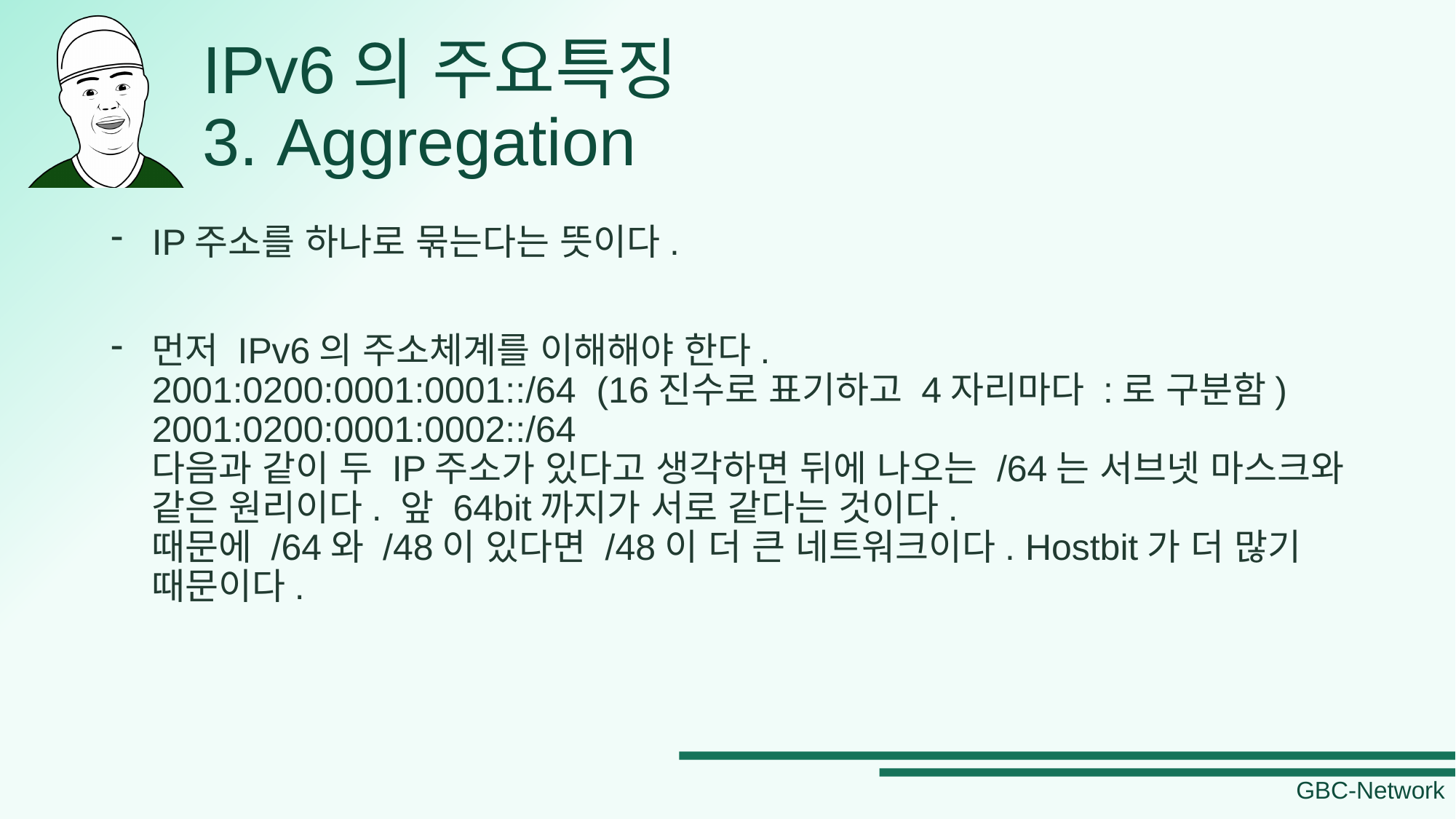

# IPv6의 주요특징 3. Aggregation
IP주소를 하나로 묶는다는 뜻이다.

먼저 IPv6의 주소체계를 이해해야 한다.
2001:0200:0001:0001::/64  (16진수로 표기하고 4자리마다 :로 구분함)
2001:0200:0001:0002::/64
다음과 같이 두 IP주소가 있다고 생각하면 뒤에 나오는 /64는 서브넷 마스크와 같은 원리이다. 앞 64bit까지가 서로 같다는 것이다.
때문에 /64와 /48이 있다면 /48이 더 큰 네트워크이다. Hostbit가 더 많기 때문이다.